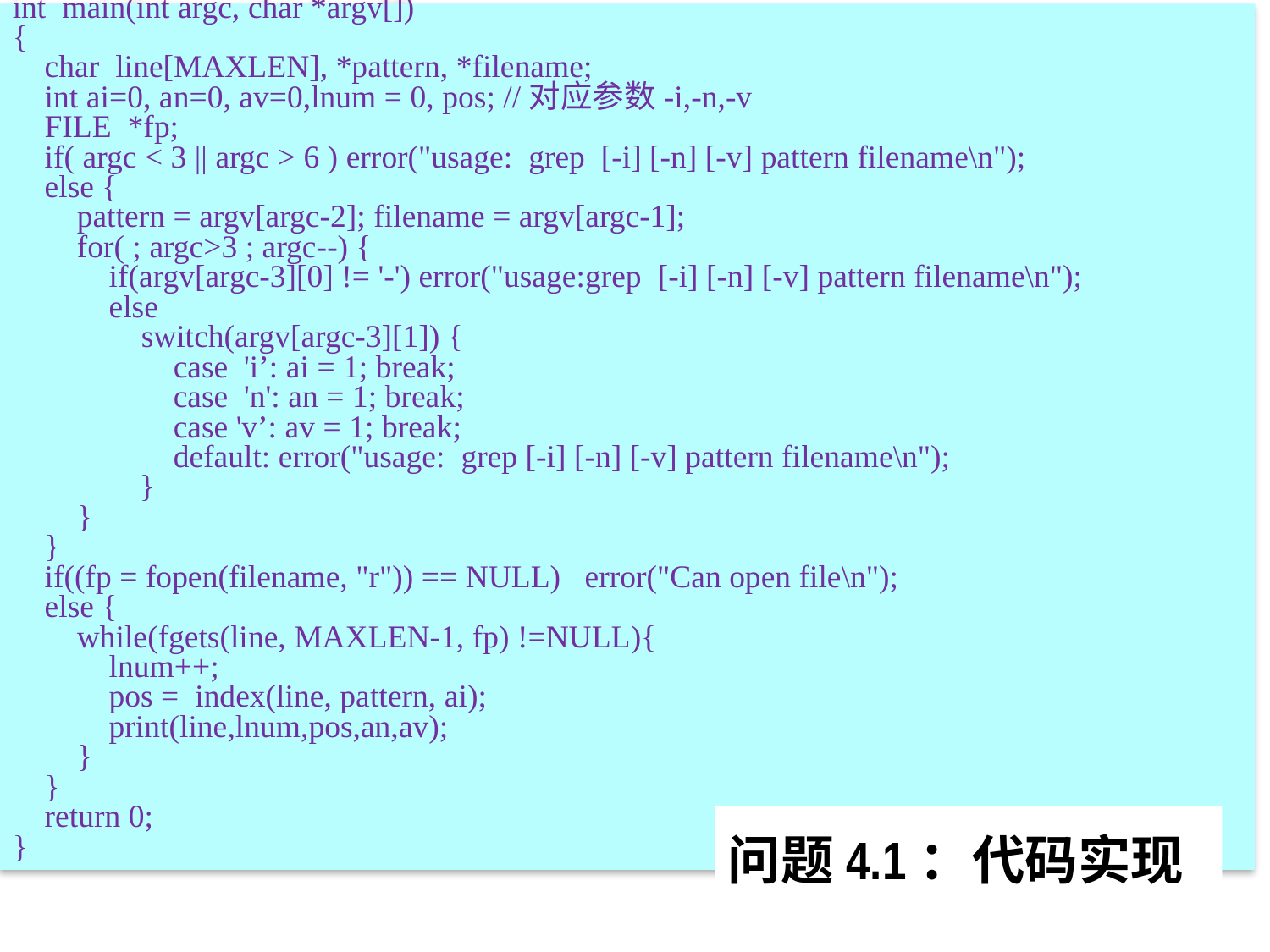

int  main(int argc, char *argv[])
{
    char  line[MAXLEN], *pattern, *filename;
    int ai=0, an=0, av=0,lnum = 0, pos; //对应参数-i,-n,-v
    FILE  *fp;
    if( argc < 3 || argc > 6 ) error("usage:  grep  [-i] [-n] [-v] pattern filename\n");
    else {
        pattern = argv[argc-2]; filename = argv[argc-1];
        for( ; argc>3 ; argc--) {
            if(argv[argc-3][0] != '-') error("usage:grep  [-i] [-n] [-v] pattern filename\n");
            else
                switch(argv[argc-3][1]) {
                    case  'i’: ai = 1; break;
                    case  'n': an = 1; break;
                    case 'v’: av = 1; break;
                    default: error("usage:  grep [-i] [-n] [-v] pattern filename\n");
          	}
        }
    }
    if((fp = fopen(filename, "r")) == NULL)   error("Can open file\n");
    else {
        while(fgets(line, MAXLEN-1, fp) !=NULL){
            lnum++;
            pos =  index(line, pattern, ai);
            print(line,lnum,pos,an,av);
        }
    }
    return 0;
}
# 问题4.1：代码实现
83